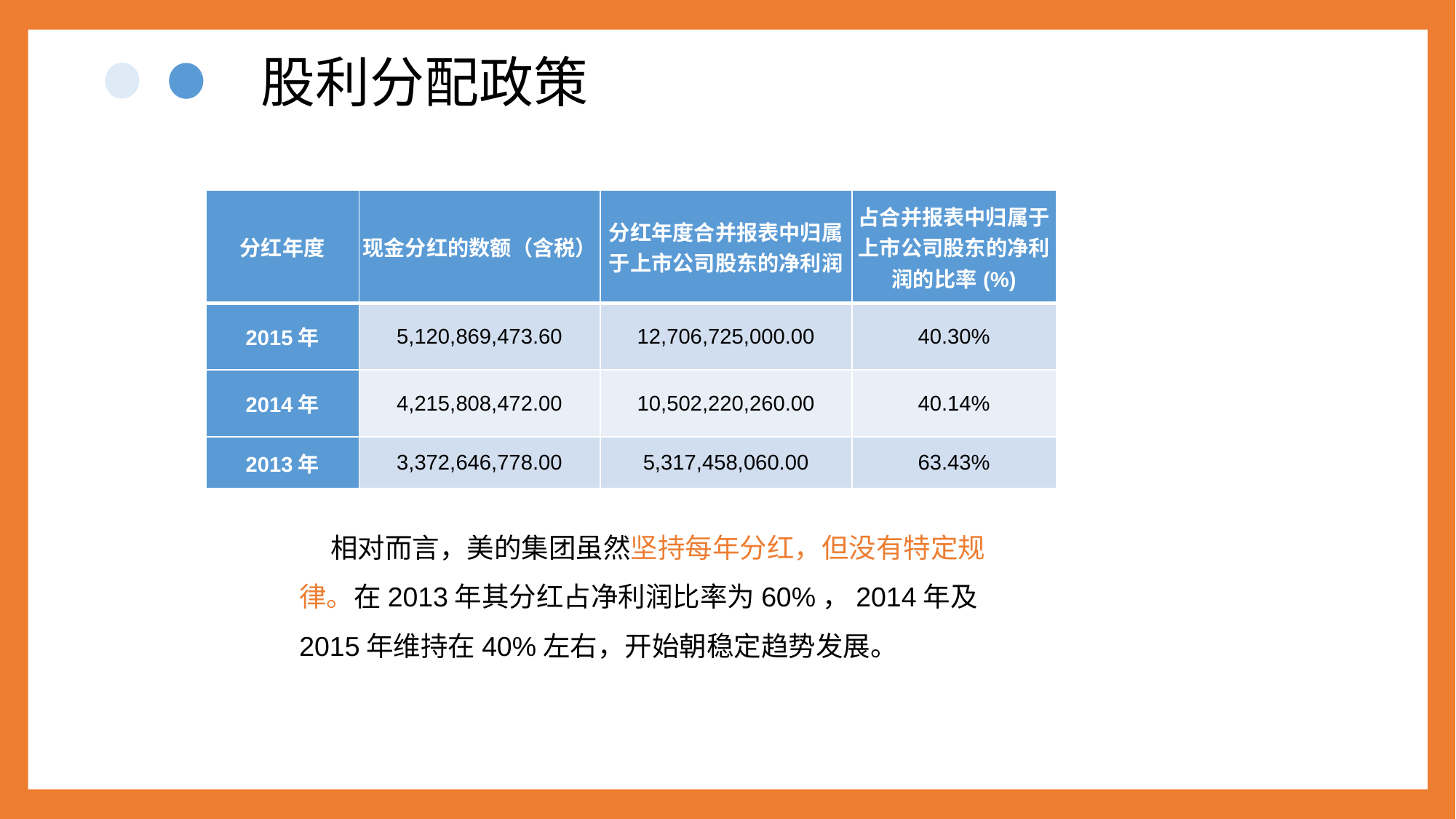

股利分配政策

| 分红年度 | 现金分红的数额（含税） | 分红年度合并报表中归属于上市公司股东的净利润 | 占合并报表中归属于上市公司股东的净利润的比率(%) |
| --- | --- | --- | --- |
| 2015年 | 5,120,869,473.60 | 12,706,725,000.00 | 40.30% |
| 2014年 | 4,215,808,472.00 | 10,502,220,260.00 | 40.14% |
| 2013年 | 3,372,646,778.00 | 5,317,458,060.00 | 63.43% |
    相对而言，美的集团虽然坚持每年分红，但没有特定规律。在2013年其分红占净利润比率为60%，2014年及2015年维持在40%左右，开始朝稳定趋势发展。